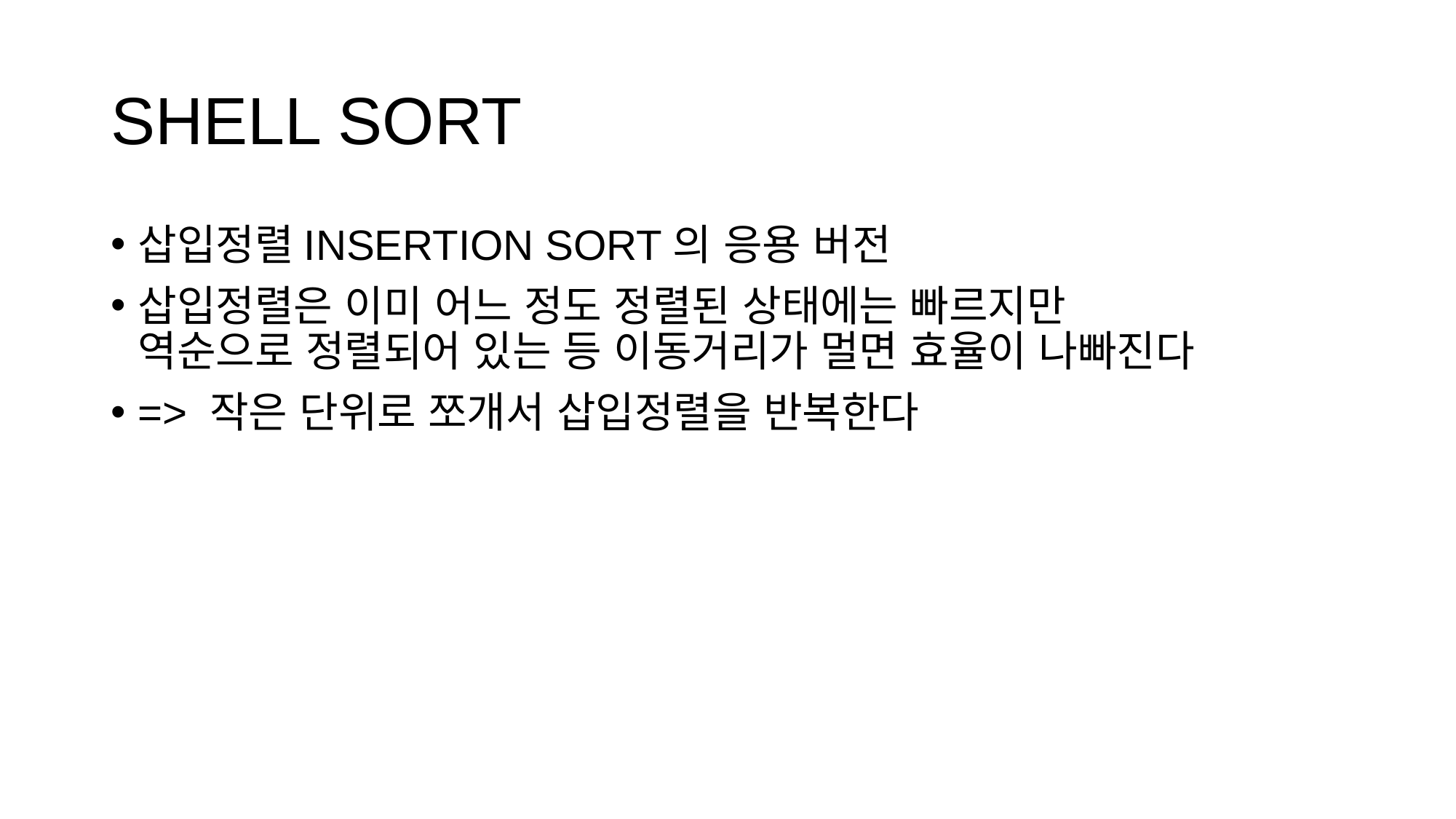

# SHELL SORT
삽입정렬INSERTION SORT의 응용 버전
삽입정렬은 이미 어느 정도 정렬된 상태에는 빠르지만
역순으로 정렬되어 있는 등 이동거리가 멀면 효율이 나빠진다
=> 작은 단위로 쪼개서 삽입정렬을 반복한다